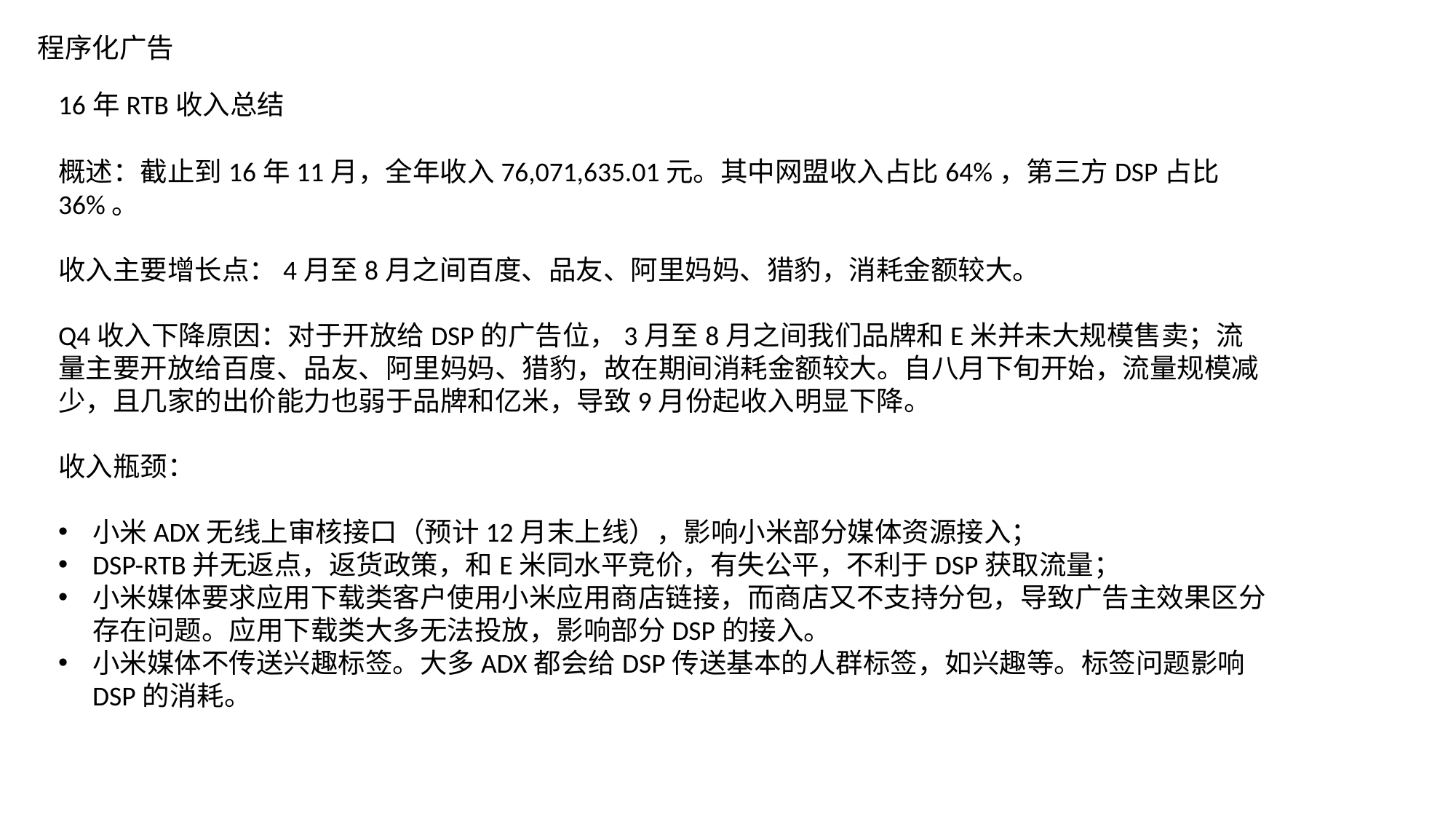

程序化广告
16年RTB收入总结

概述：截止到16年11月，全年收入76,071,635.01元。其中网盟收入占比64%，第三方DSP占比36%。

收入主要增长点：4月至8月之间百度、品友、阿里妈妈、猎豹，消耗金额较大。

Q4收入下降原因：对于开放给DSP的广告位，3月至8月之间我们品牌和E米并未大规模售卖；流量主要开放给百度、品友、阿里妈妈、猎豹，故在期间消耗金额较大。自八月下旬开始，流量规模减少，且几家的出价能力也弱于品牌和亿米，导致9月份起收入明显下降。

收入瓶颈：

小米ADX无线上审核接口（预计12月末上线），影响小米部分媒体资源接入；
DSP-RTB并无返点，返货政策，和E米同水平竞价，有失公平，不利于DSP获取流量；
小米媒体要求应用下载类客户使用小米应用商店链接，而商店又不支持分包，导致广告主效果区分存在问题。应用下载类大多无法投放，影响部分DSP的接入。
小米媒体不传送兴趣标签。大多ADX都会给DSP传送基本的人群标签，如兴趣等。标签问题影响DSP的消耗。